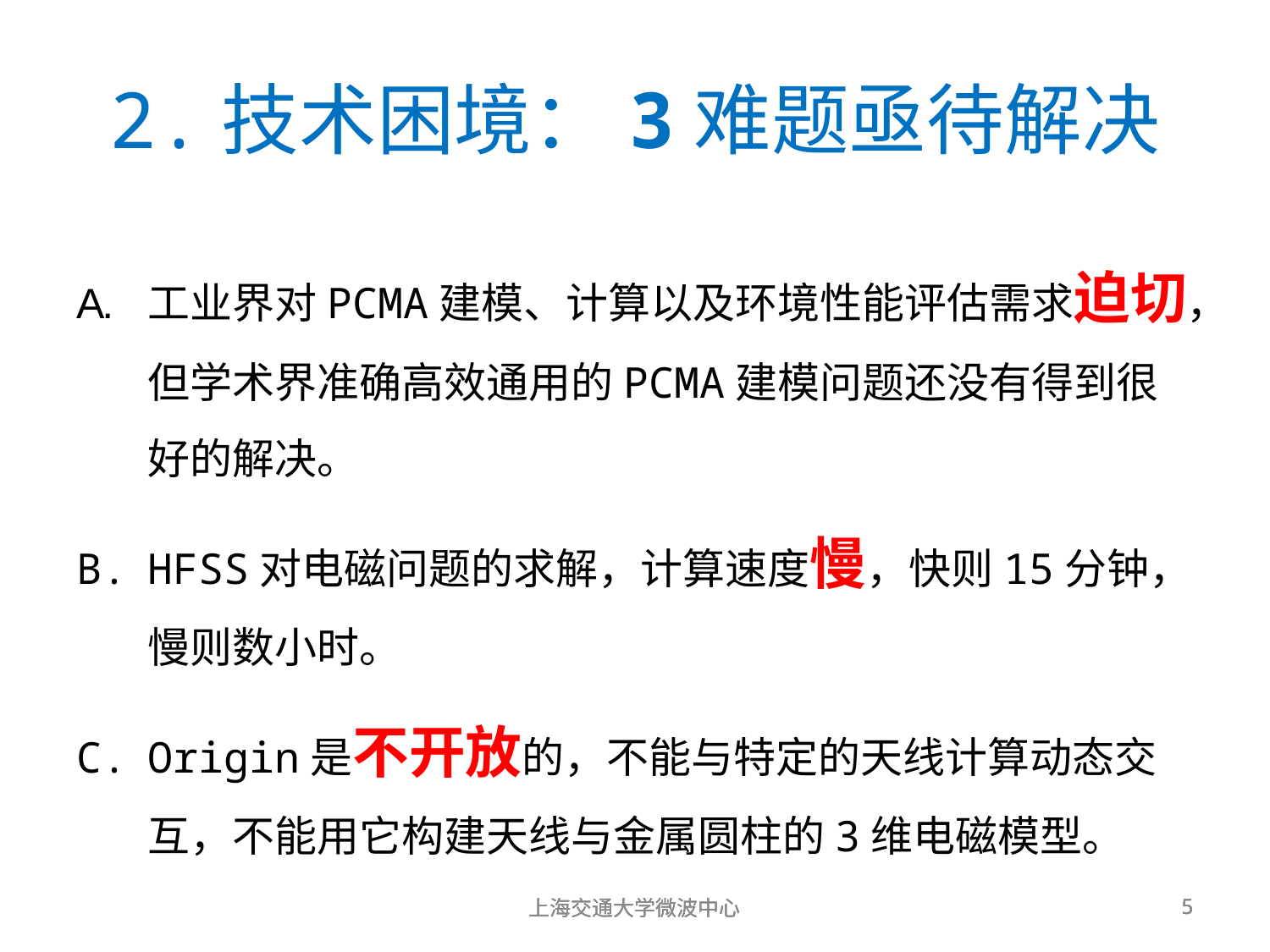

2.技术困境：3难题亟待解决
工业界对PCMA建模、计算以及环境性能评估需求迫切，但学术界准确高效通用的PCMA建模问题还没有得到很好的解决。
HFSS对电磁问题的求解，计算速度慢，快则15分钟，慢则数小时。
Origin是不开放的，不能与特定的天线计算动态交互，不能用它构建天线与金属圆柱的3维电磁模型。
上海交通大学微波中心
上海交通大学微波中心
上海交通大学微波中心
5
5
5